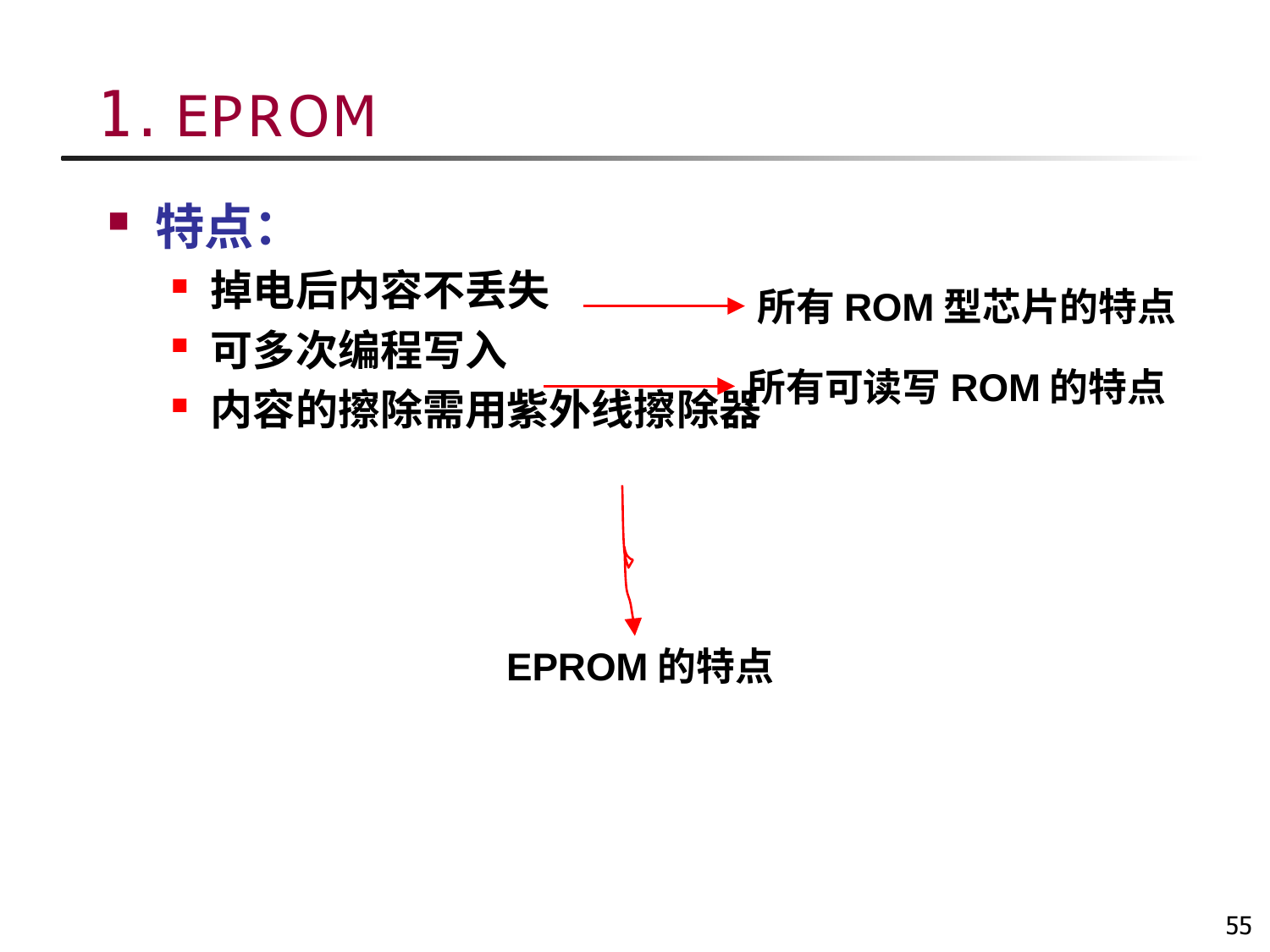

# 1. EPROM
特点：
掉电后内容不丢失
可多次编程写入
内容的擦除需用紫外线擦除器
所有ROM型芯片的特点
所有可读写ROM的特点

EPROM的特点
55